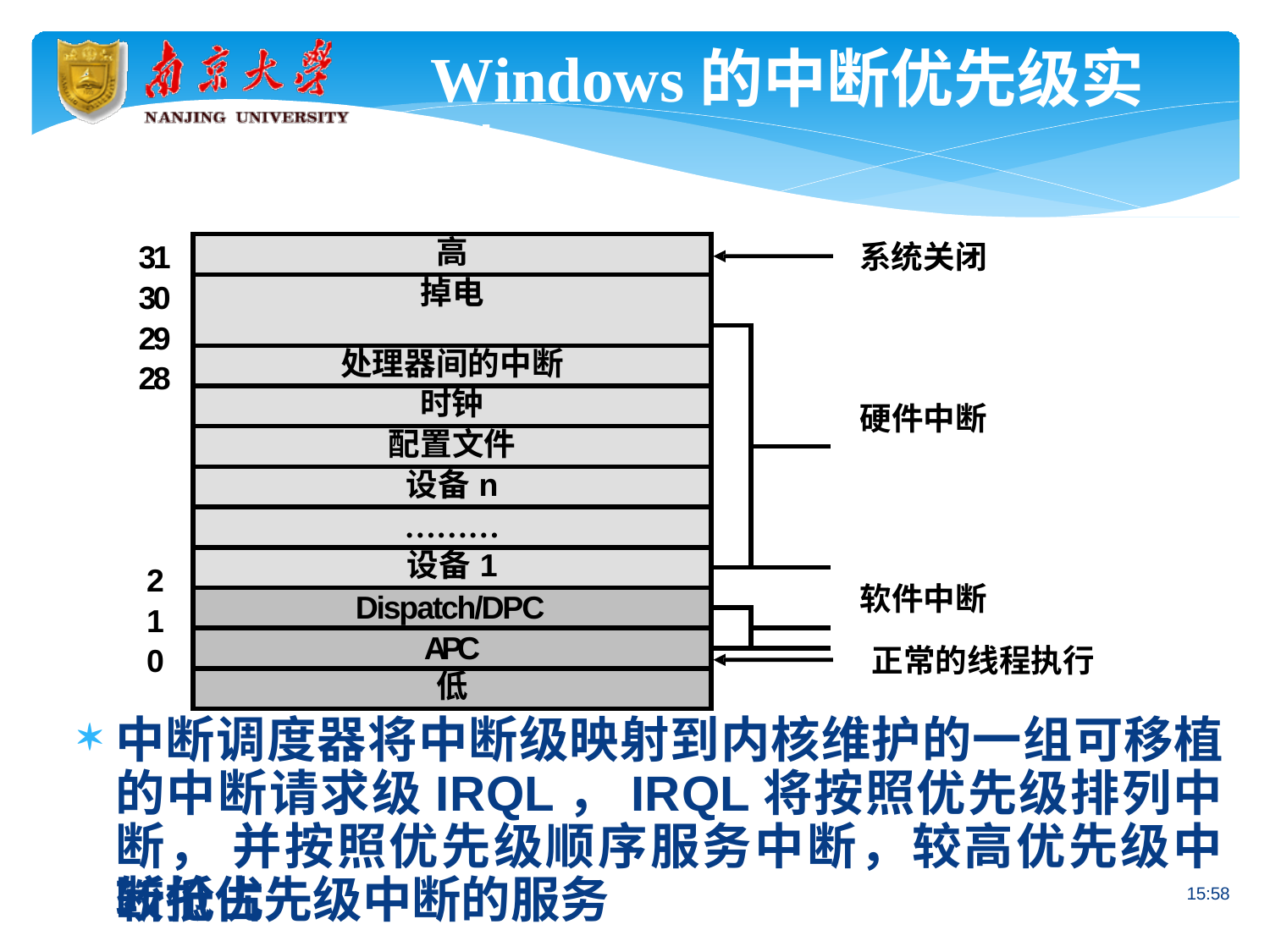

# Windows的中断优先级实例

31
30
29
28
| 高 |  |  |
| --- | --- | --- |
| 掉电 |  |  |
|  |  |  |
| 处理器间的中断 |  |  |
| 时钟 |  |  |
| 配置文件 |  |  |
|  |  |  |
| 设备n |  |  |
| ……… |  |  |
| 设备1 |  |  |
|  |  |  |
| Dispatch/DPC |  |  |
|  |  |  |
| APC |  |  |
|  |  |  |
| 低 |  |  |
系统关闭

硬件中断
2
1
0
软件中断
正常的线程执行

中断调度器将中断级映射到内核维护的一组可移植 的中断请求级IRQL，IRQL将按照优先级排列中断， 并按照优先级顺序服务中断，较高优先级中断抢占
较低优先级中断的服务
15:58